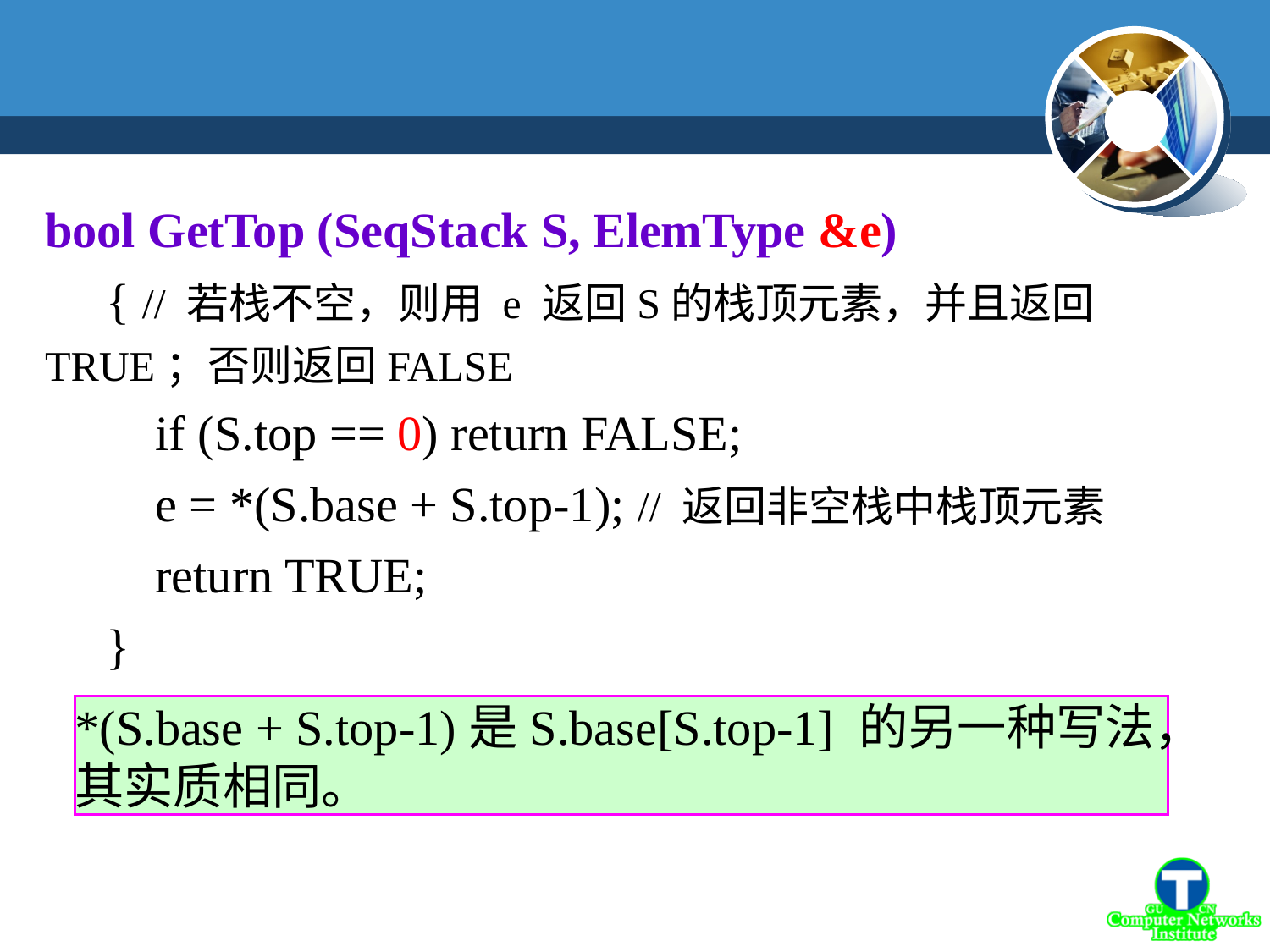

bool GetTop (SeqStack S, ElemType &e)
　{ // 若栈不空，则用 e 返回S的栈顶元素，并且返回TRUE；否则返回FALSE
　　if (S.top == 0) return FALSE;
　　e = *(S.base + S.top-1); // 返回非空栈中栈顶元素
　　return TRUE;
　}
*(S.base + S.top-1)是S.base[S.top-1] 的另一种写法，其实质相同。